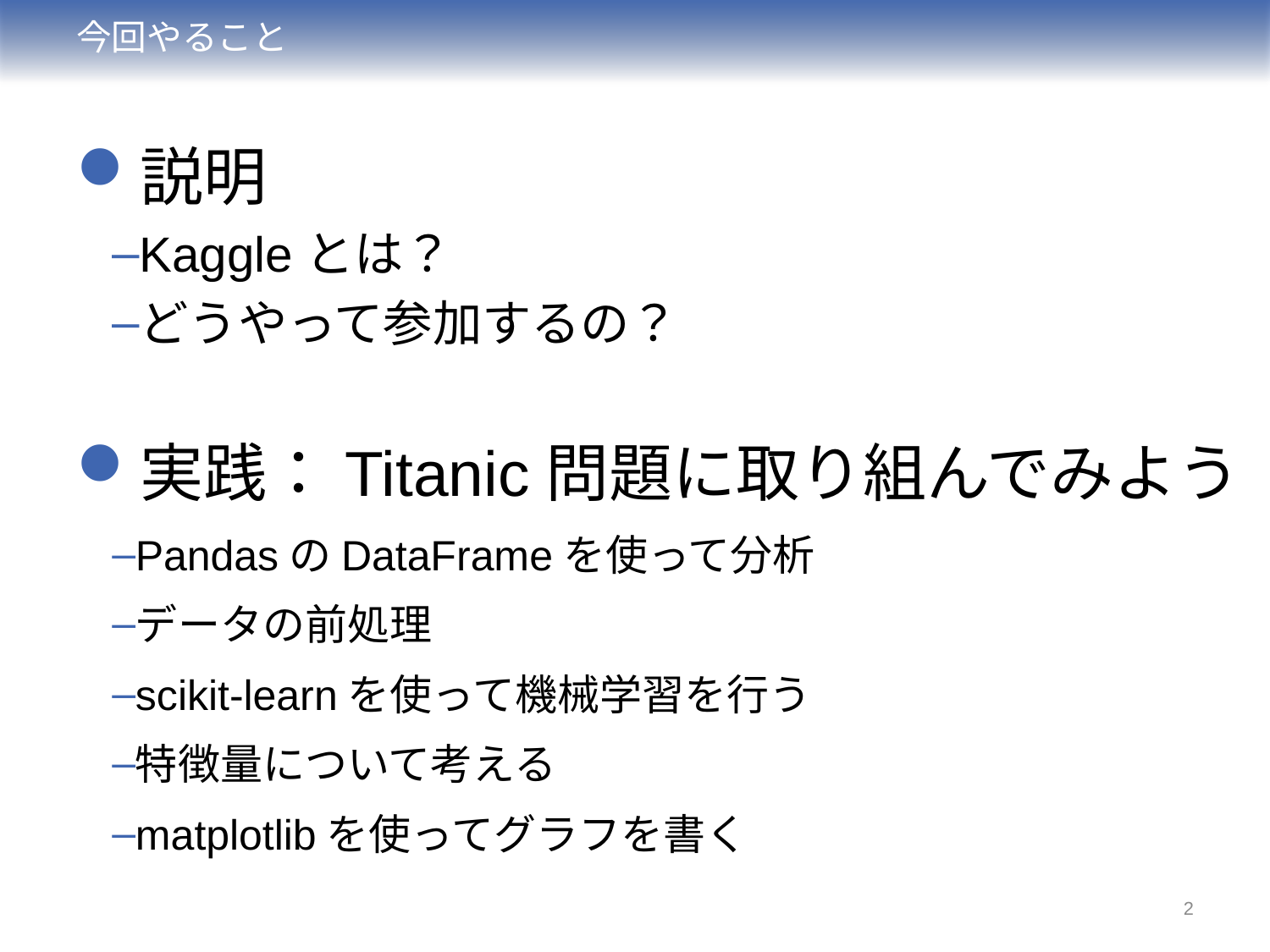

# 今回やること
説明
Kaggleとは？
どうやって参加するの？

実践：Titanic問題に取り組んでみよう
PandasのDataFrameを使って分析
データの前処理
scikit-learnを使って機械学習を行う
特徴量について考える
matplotlibを使ってグラフを書く

2